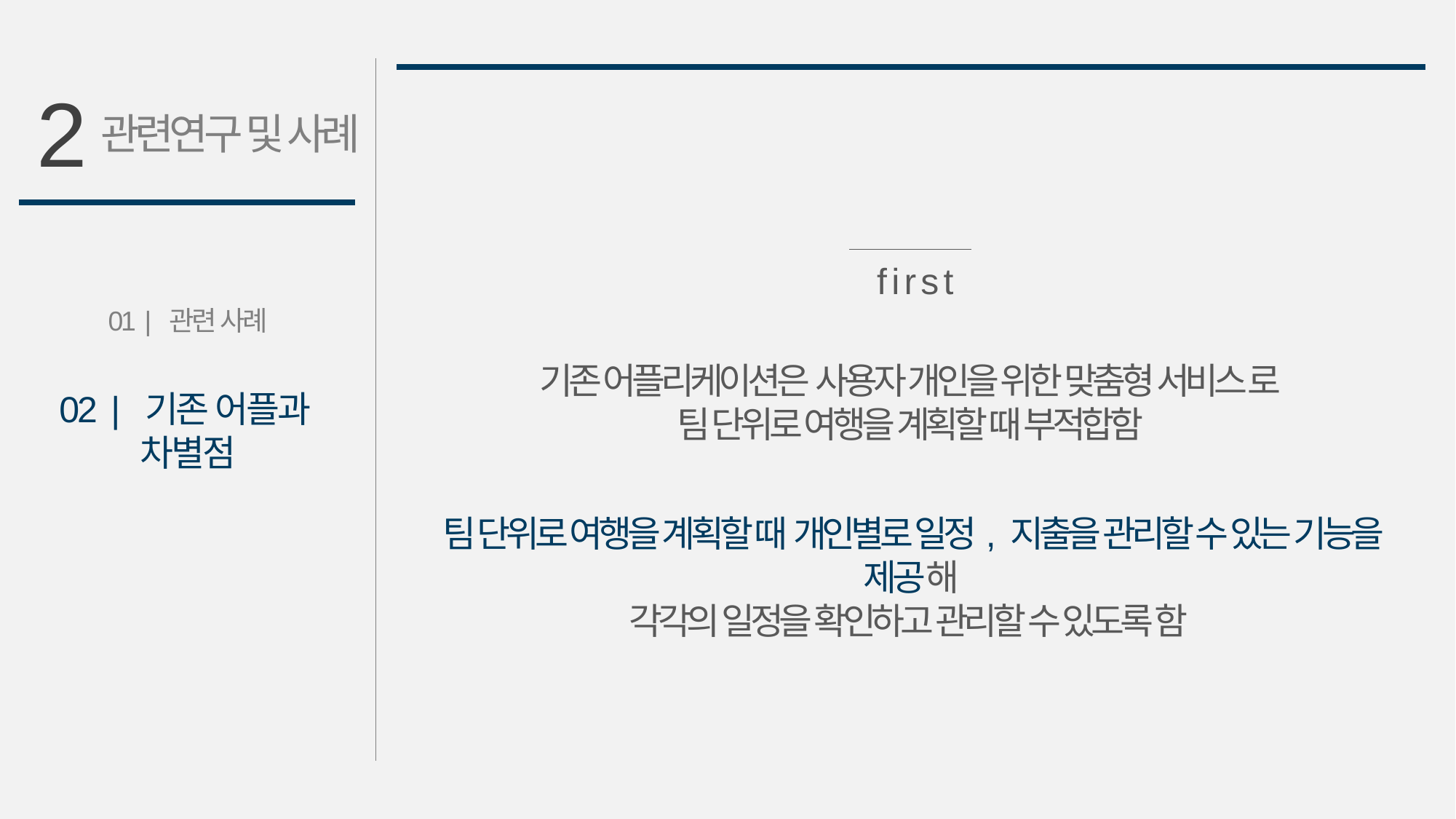

2
관련연구 및 사례
first
기존 어플리케이션은 사용자 개인을 위한 맞춤형 서비스로
팀 단위로 여행을 계획할 때 부적합함
팀 단위로 여행을 계획할 때 개인별로 일정, 지출을 관리할 수 있는 기능을 제공해
각각의 일정을 확인하고 관리할 수 있도록 함

01  |  관련 사례
02  |  기존 어플과  차별점